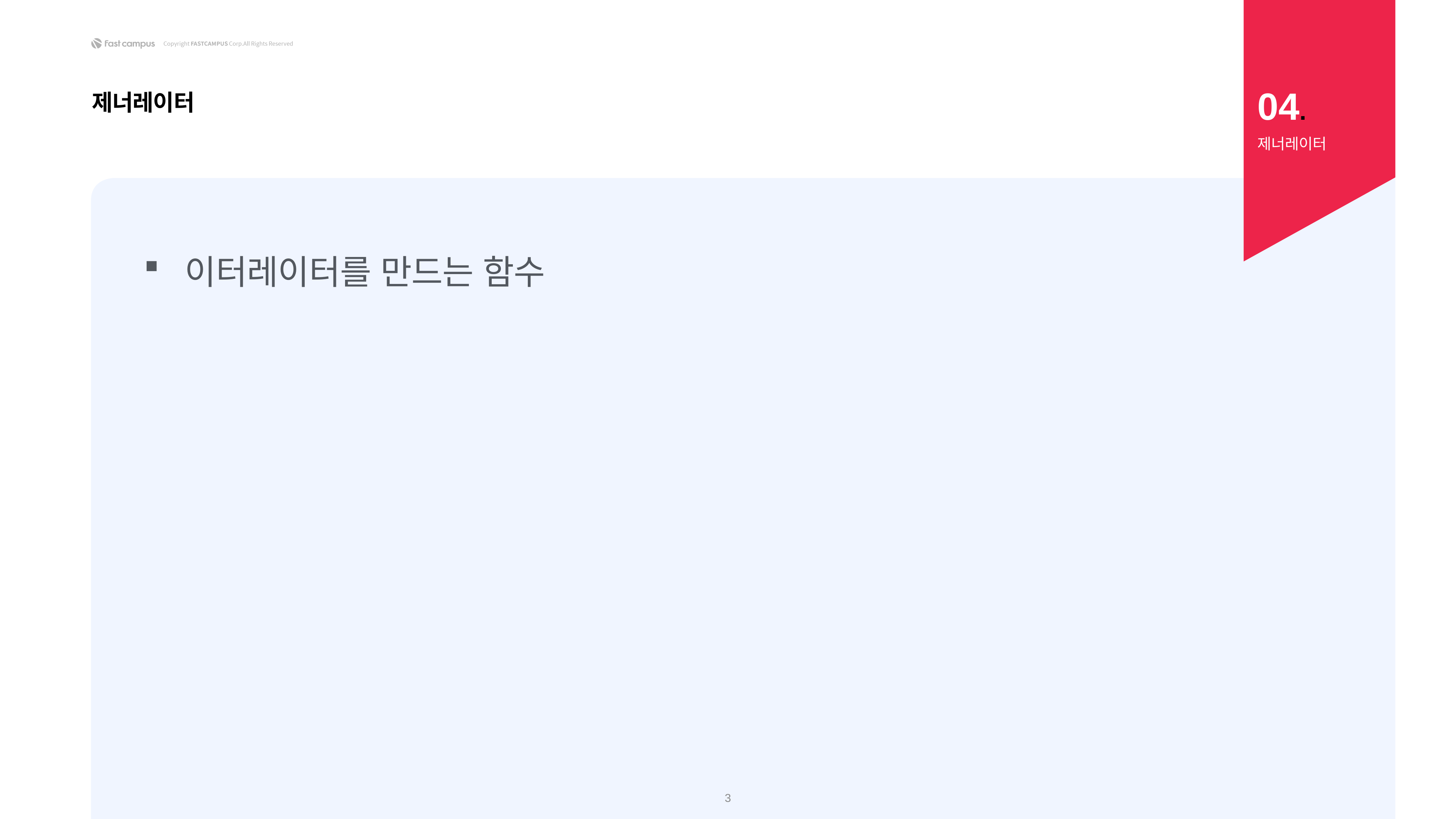

04.
제너레이터
제너레이터
이터레이터를 만드는 함수
3